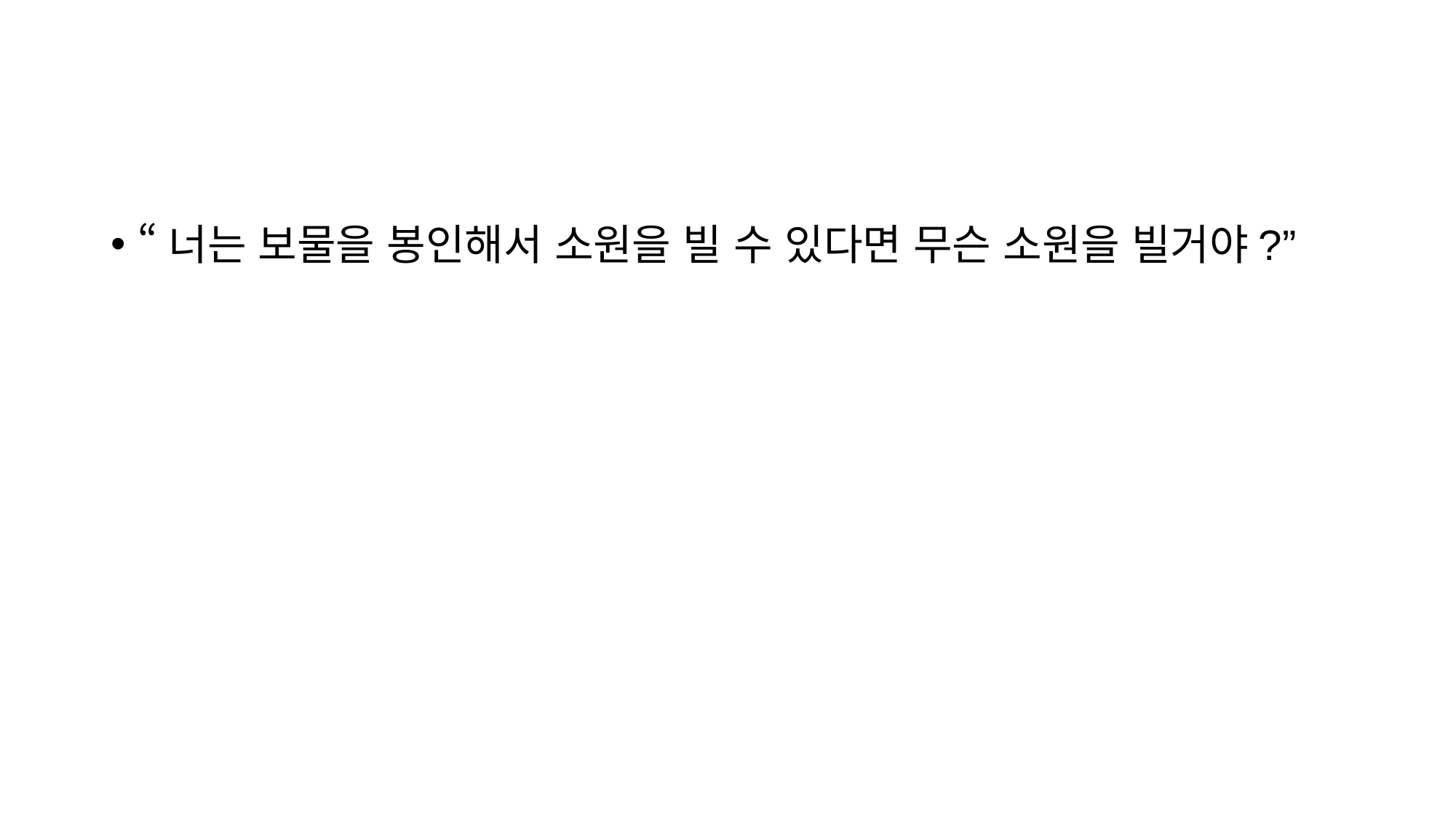

#
“너는 보물을 봉인해서 소원을 빌 수 있다면 무슨 소원을 빌거야?”